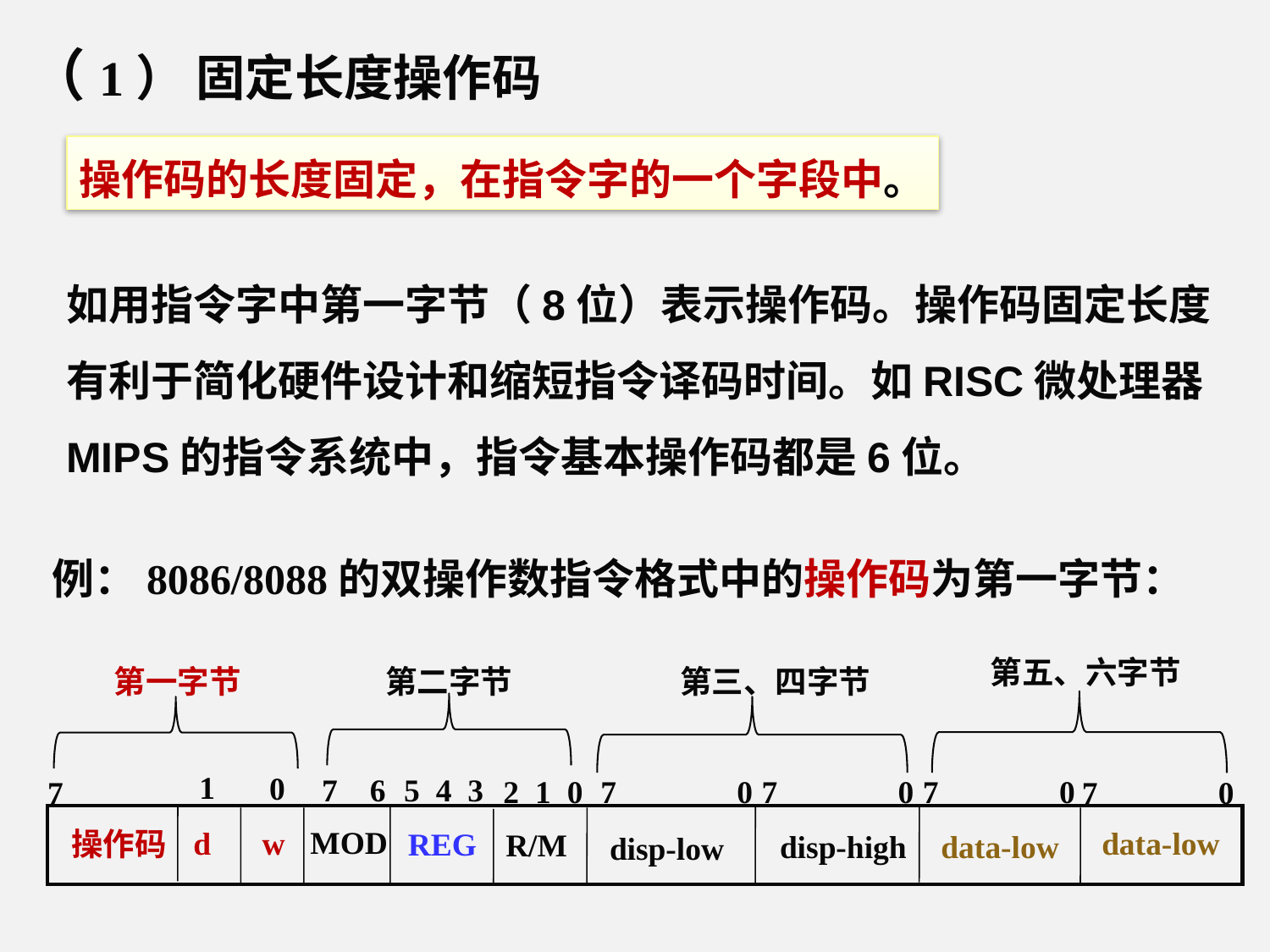

（1） 固定长度操作码
操作码的长度固定，在指令字的一个字段中。
如用指令字中第一字节（8位）表示操作码。操作码固定长度有利于简化硬件设计和缩短指令译码时间。如RISC微处理器MIPS的指令系统中，指令基本操作码都是6位。
例：8086/8088的双操作数指令格式中的操作码为第一字节：

第五、六字节
第一字节
第二字节
第三、四字节
  1
  0
 5  4  3
 7    6
2  1  0
7               0
7               0
7               0
7
7               0

操作码

MOD
d
w
data-low
REG
R/M
disp-high
data-low
disp-low